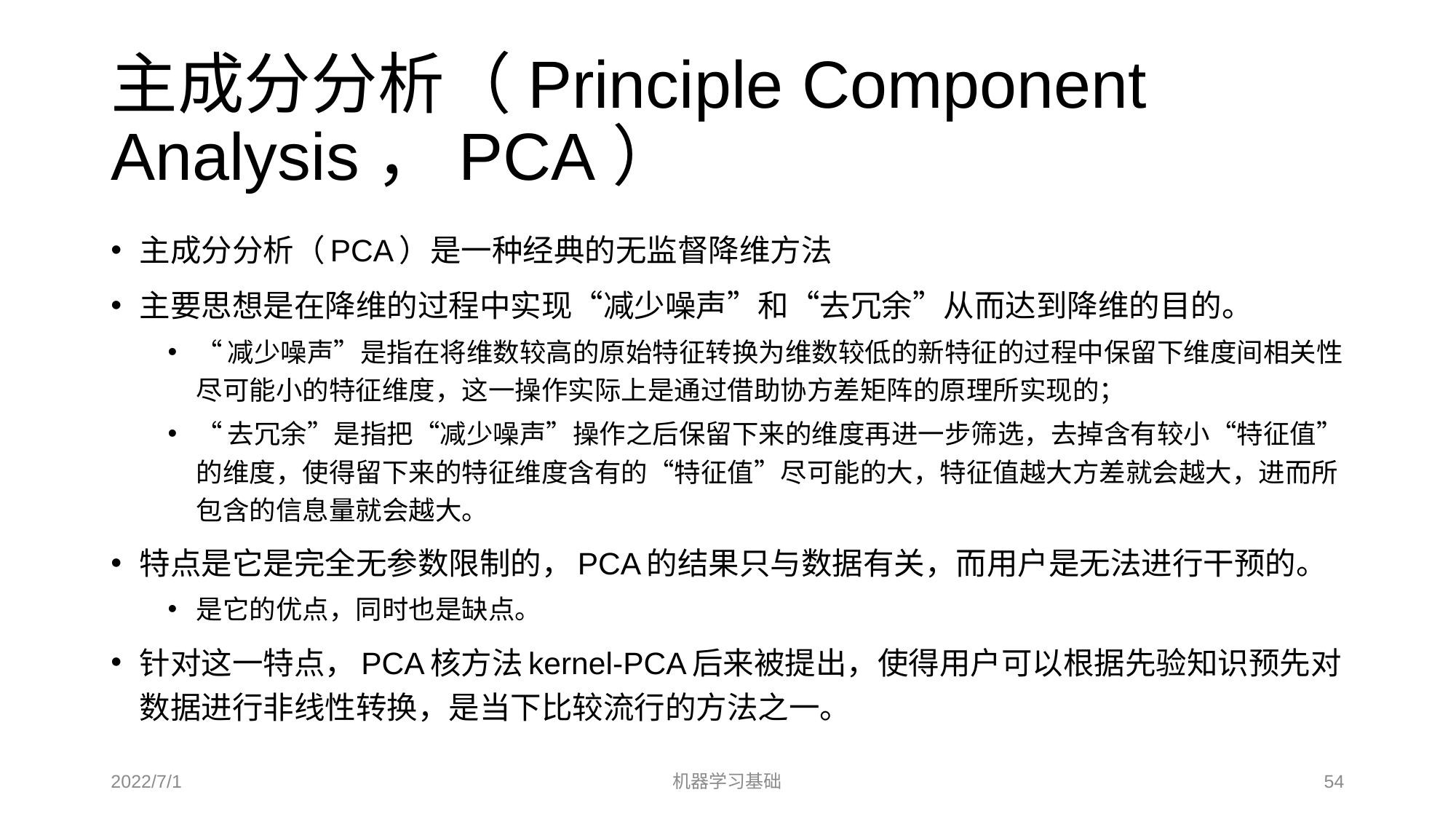

# 主成分分析（Principle Component Analysis，PCA）
主成分分析（PCA）是一种经典的无监督降维方法
主要思想是在降维的过程中实现“减少噪声”和“去冗余”从而达到降维的目的。
“减少噪声”是指在将维数较高的原始特征转换为维数较低的新特征的过程中保留下维度间相关性尽可能小的特征维度，这一操作实际上是通过借助协方差矩阵的原理所实现的；
“去冗余”是指把“减少噪声”操作之后保留下来的维度再进一步筛选，去掉含有较小“特征值”的维度，使得留下来的特征维度含有的“特征值”尽可能的大，特征值越大方差就会越大，进而所包含的信息量就会越大。
特点是它是完全无参数限制的，PCA的结果只与数据有关，而用户是无法进行干预的。
是它的优点，同时也是缺点。
针对这一特点，PCA核方法kernel-PCA后来被提出，使得用户可以根据先验知识预先对数据进行非线性转换，是当下比较流行的方法之一。
2022/7/1
机器学习基础
54